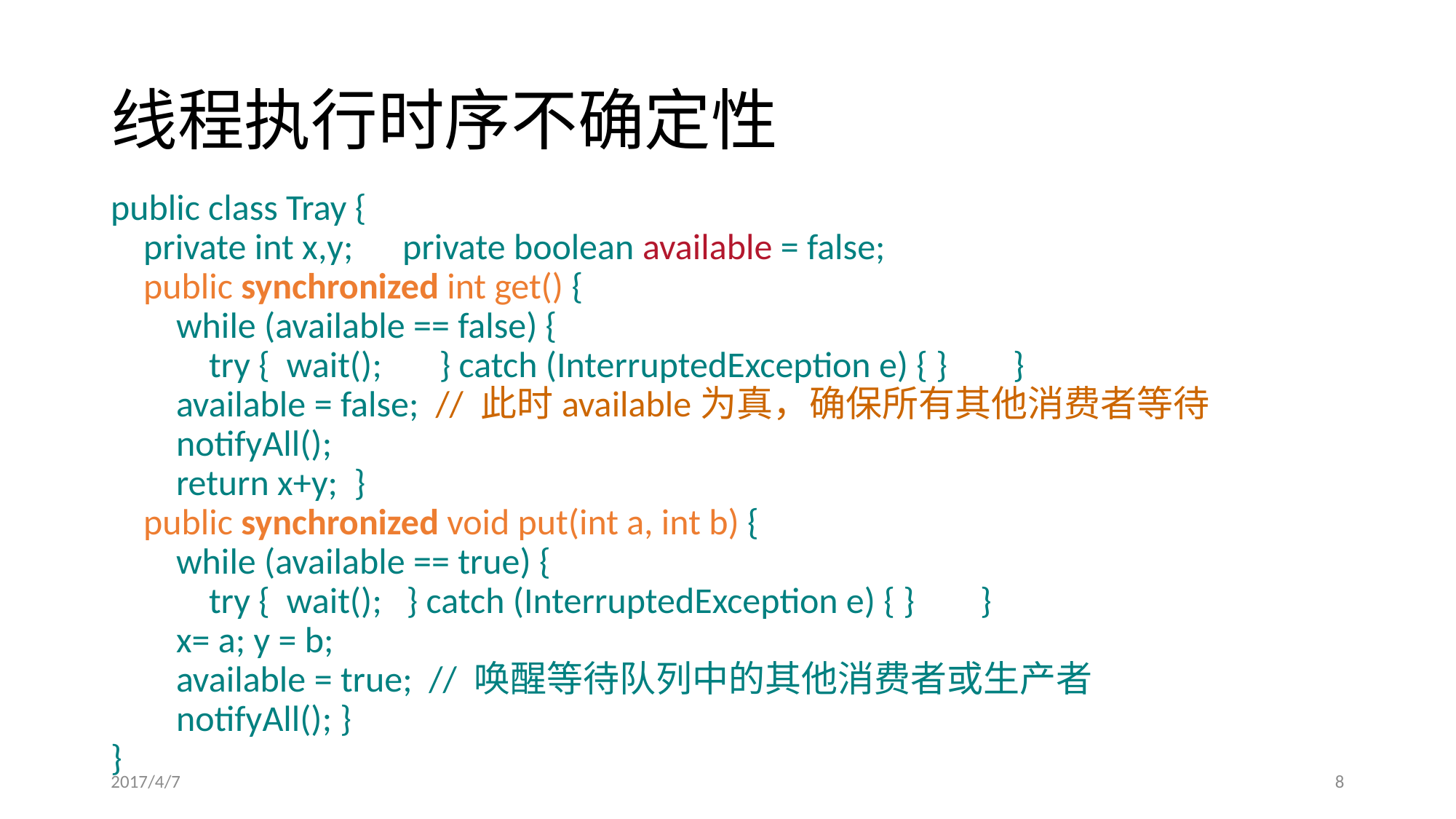

# 线程执行时序不确定性
public class Tray {
    private int x,y;      private boolean available = false;
    public synchronized int get() {
        while (available == false) {
            try {  wait();       } catch (InterruptedException e) { }        }
        available = false;  // 此时available为真，确保所有其他消费者等待
        notifyAll();
        return x+y;  }
    public synchronized void put(int a, int b) {
        while (available == true) {
            try {  wait();   } catch (InterruptedException e) { }        }
        x= a; y = b;
        available = true;  // 唤醒等待队列中的其他消费者或生产者
        notifyAll(); }
}
2017/4/7
8